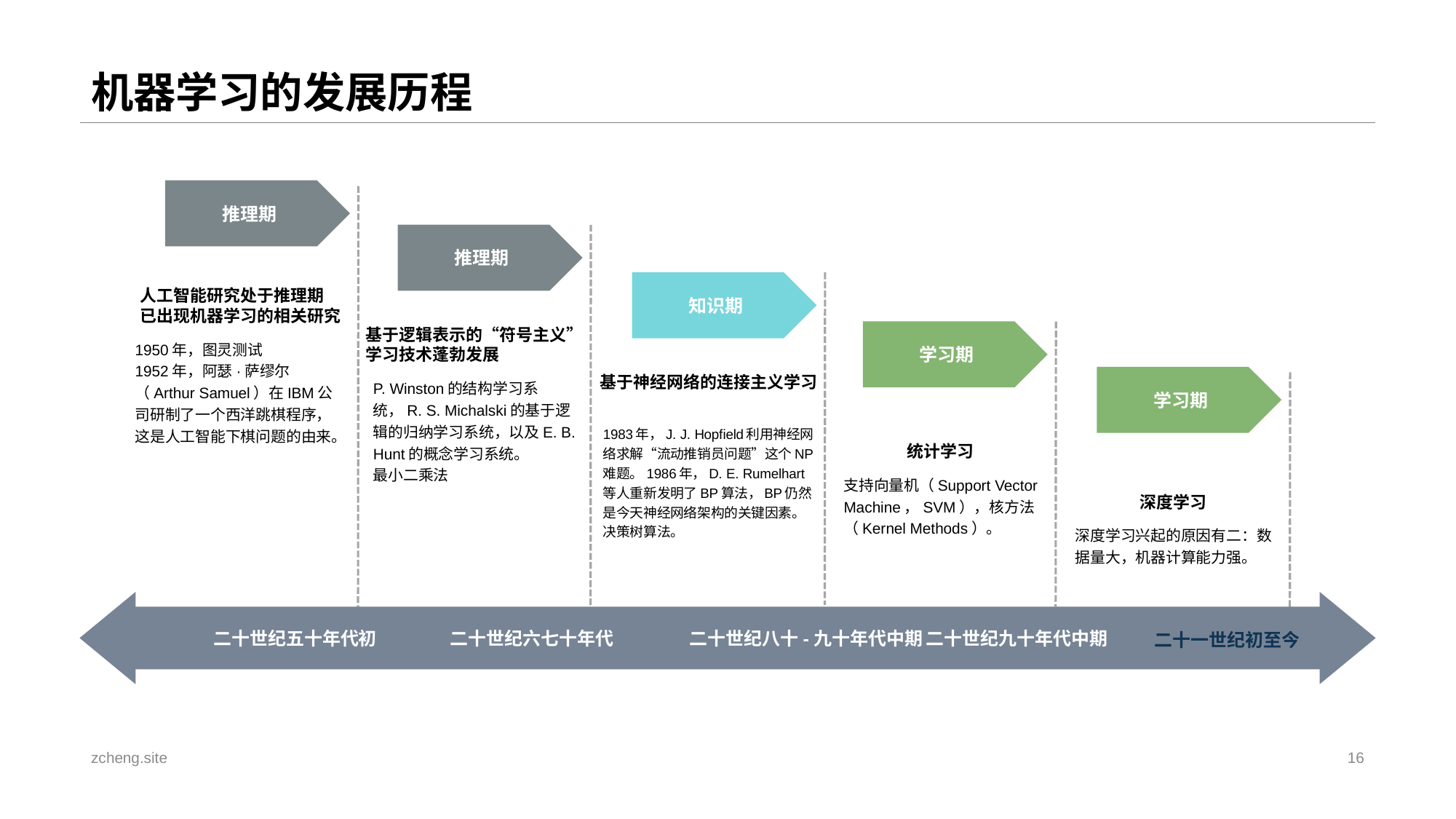

# 机器学习的发展历程
推理期
推理期
人工智能研究处于推理期
已出现机器学习的相关研究
知识期
基于逻辑表示的“符号主义”
学习技术蓬勃发展
学习期
1950年，图灵测试
1952年，阿瑟·萨缪尔（Arthur Samuel）在IBM公司研制了一个西洋跳棋程序，这是人工智能下棋问题的由来。
基于神经网络的连接主义学习

P. Winston的结构学习系统，R. S. Michalski的基于逻辑的归纳学习系统，以及E. B. Hunt的概念学习系统。
最小二乘法
统计学习
1983年，J. J. Hopfield利用神经网络求解“流动推销员问题”这个NP难题。1986年，D. E. Rumelhart等人重新发明了BP算法，BP仍然是今天神经网络架构的关键因素。
决策树算法。
深度学习
支持向量机（Support Vector Machine，SVM），核方法（Kernel Methods）。
深度学习兴起的原因有二：数据量大，机器计算能力强。

二十世纪五十年代初
二十世纪六七十年代
二十世纪八十-九十年代中期
二十世纪九十年代中期
二十一世纪初至今
学习期
zcheng.site
16